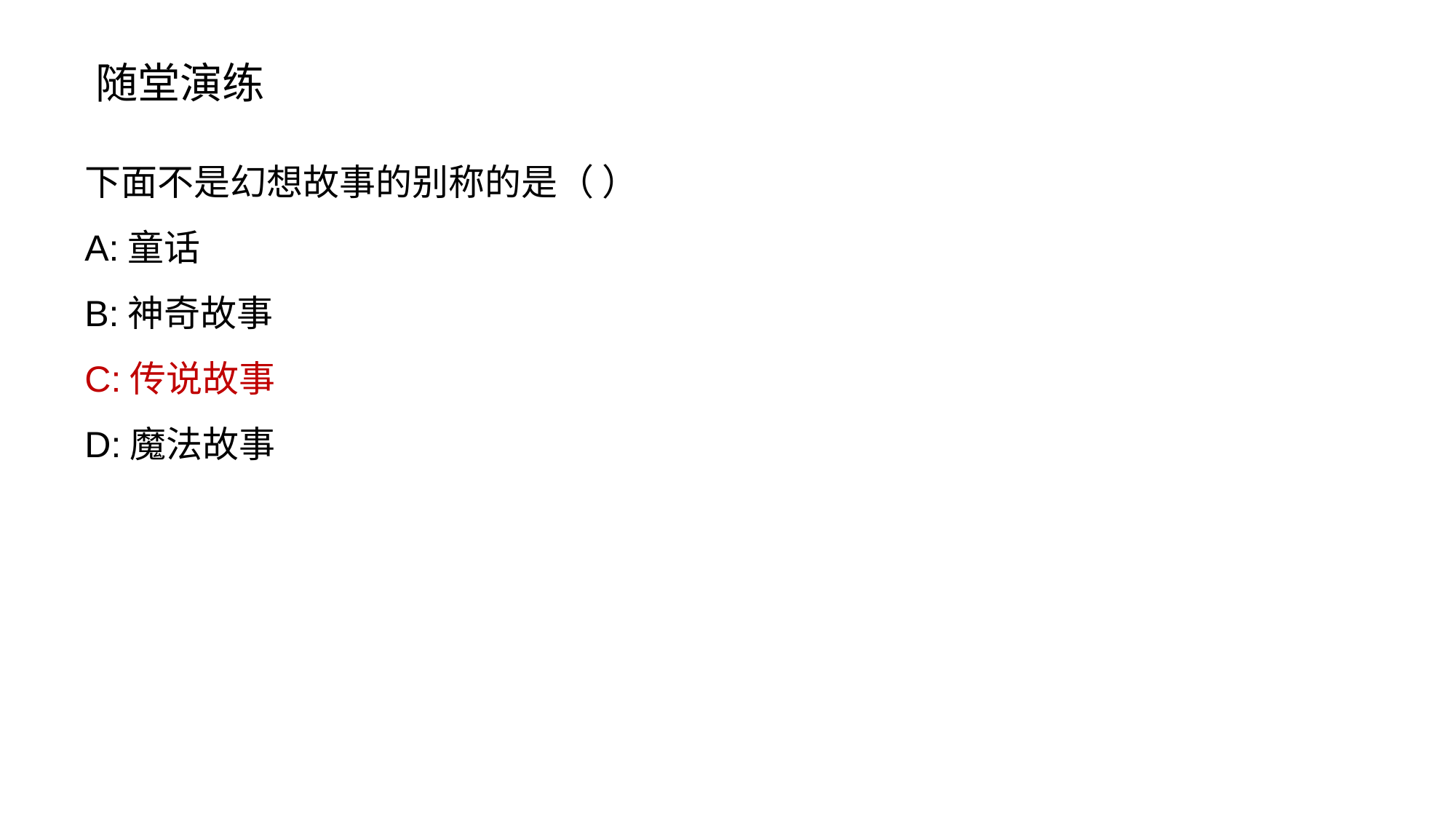

随堂演练
下面不是幻想故事的别称的是（ ）
A:童话
B:神奇故事
C:传说故事
D:魔法故事